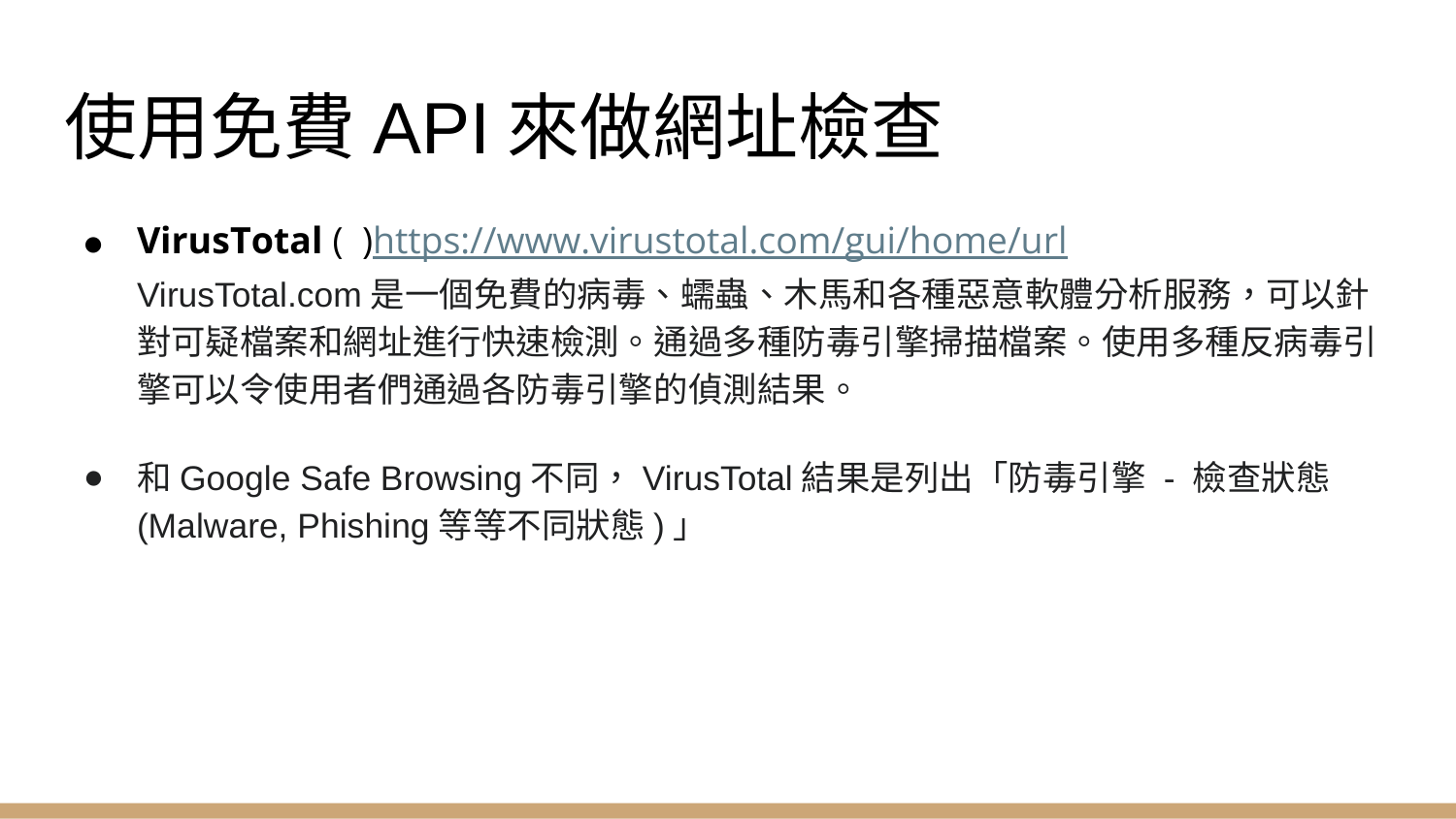

# 使用免費API來做網址檢查
VirusTotal (  )https://www.virustotal.com/gui/home/url
VirusTotal.com是一個免費的病毒、蠕蟲、木馬和各種惡意軟體分析服務，可以針對可疑檔案和網址進行快速檢測。通過多種防毒引擎掃描檔案。使用多種反病毒引擎可以令使用者們通過各防毒引擎的偵測結果。
和Google Safe Browsing不同，VirusTotal結果是列出「防毒引擎 - 檢查狀態(Malware, Phishing等等不同狀態)」